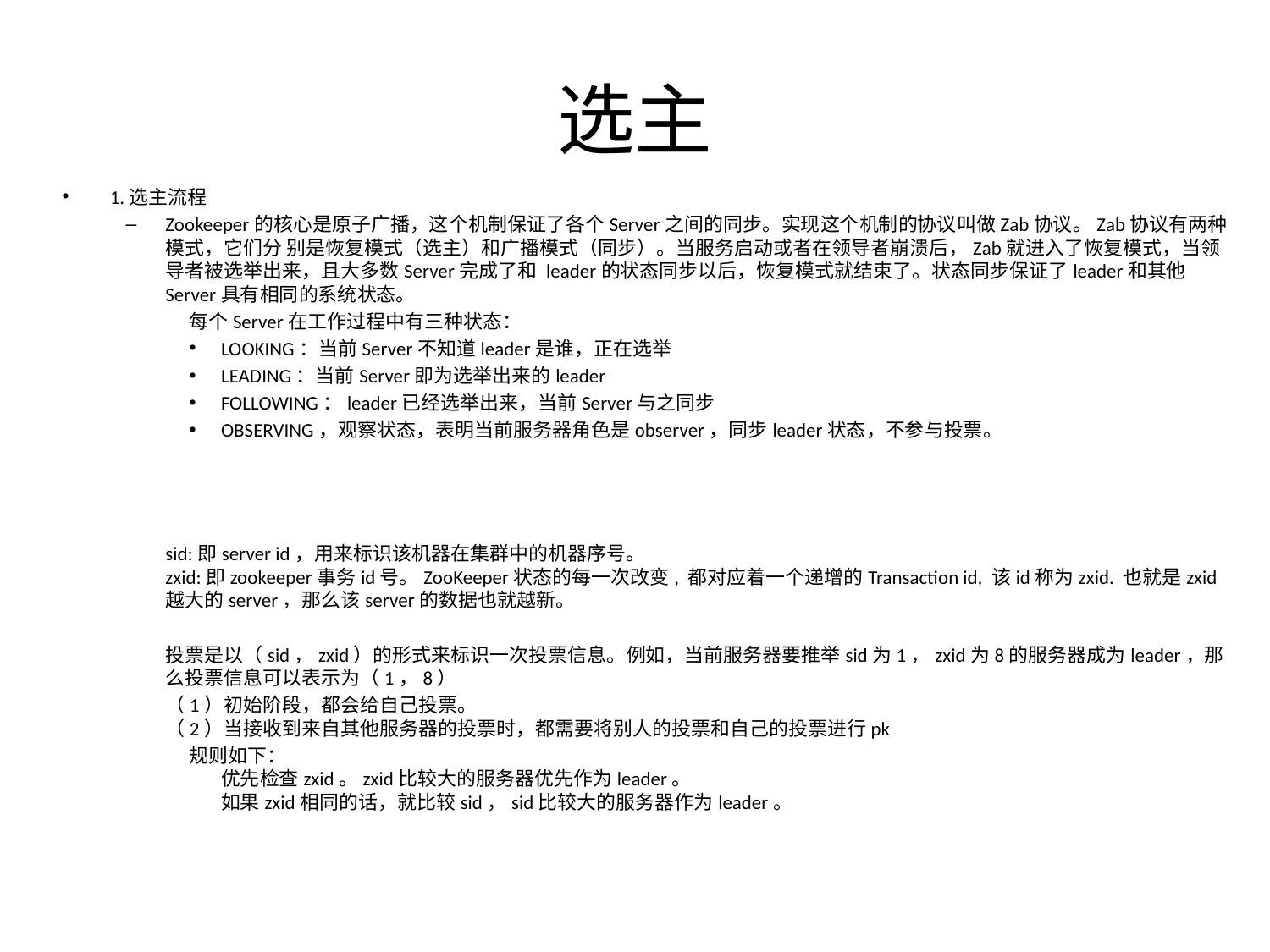

# 选主
1.选主流程
Zookeeper的核心是原子广播，这个机制保证了各个Server之间的同步。实现这个机制的协议叫做Zab协议。Zab协议有两种模式，它们分 别是恢复模式（选主）和广播模式（同步）。当服务启动或者在领导者崩溃后，Zab就进入了恢复模式，当领导者被选举出来，且大多数Server完成了和 leader的状态同步以后，恢复模式就结束了。状态同步保证了leader和其他Server具有相同的系统状态。
每个Server在工作过程中有三种状态：
LOOKING：当前Server不知道leader是谁，正在选举
LEADING：当前Server即为选举出来的leader
FOLLOWING：leader已经选举出来，当前Server与之同步
OBSERVING，观察状态，表明当前服务器角色是observer，同步leader状态，不参与投票。

	sid:即server id，用来标识该机器在集群中的机器序号。
zxid:即zookeeper事务id号。ZooKeeper状态的每一次改变, 都对应着一个递增的Transaction id, 该id称为zxid. 也就是zxid越大的server，那么该server的数据也就越新。

	投票是以（sid，zxid）的形式来标识一次投票信息。例如，当前服务器要推举sid为1，zxid为8的服务器成为leader，那么投票信息可以表示为（1，8）
	（1）初始阶段，都会给自己投票。
（2）当接收到来自其他服务器的投票时，都需要将别人的投票和自己的投票进行pk
规则如下：
优先检查zxid。zxid比较大的服务器优先作为leader。
如果zxid相同的话，就比较sid，sid比较大的服务器作为leader。